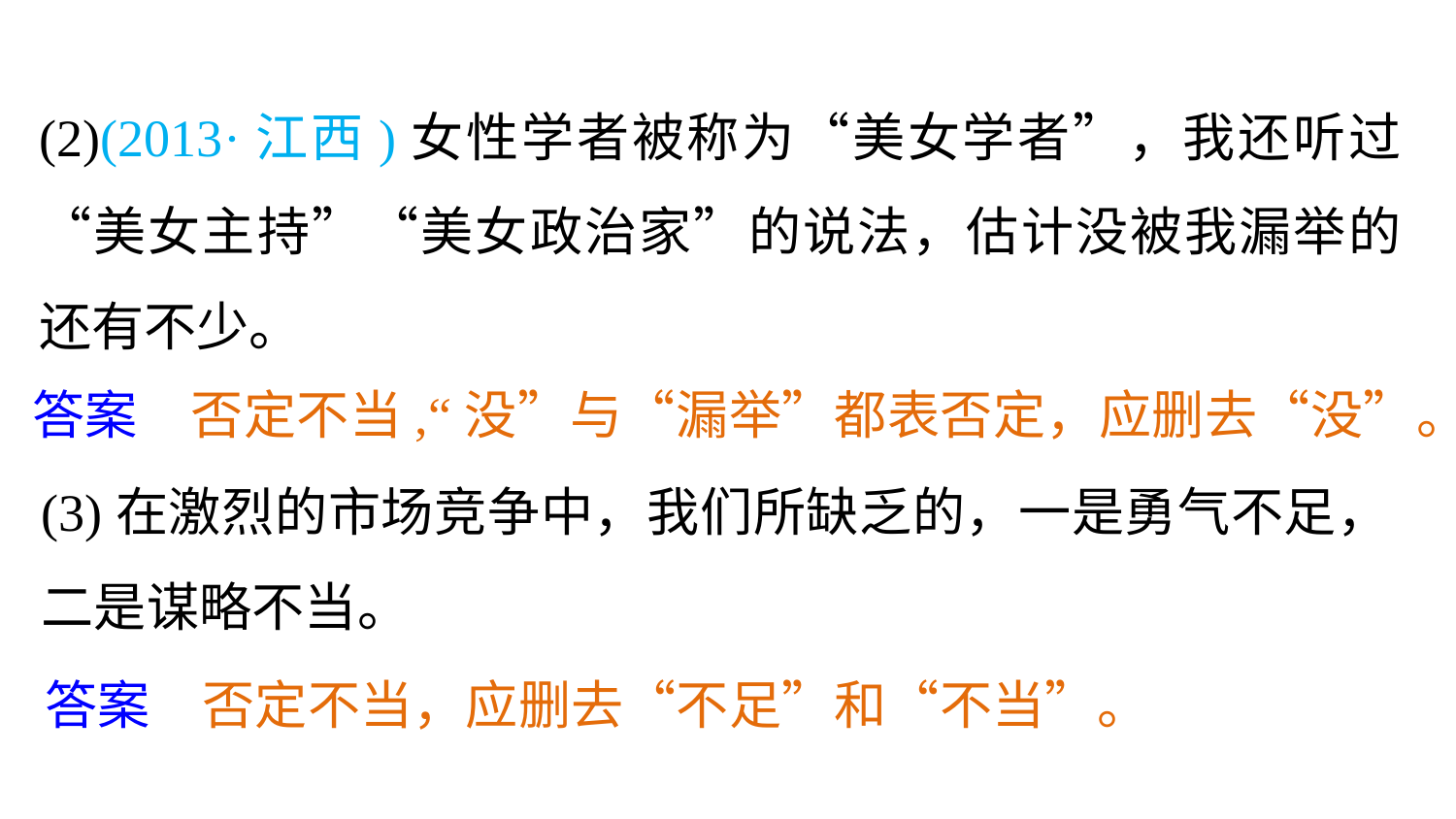

(2)(2013·江西)女性学者被称为“美女学者”，我还听过“美女主持”“美女政治家”的说法，估计没被我漏举的还有不少。
答案　否定不当,“没”与“漏举”都表否定，应删去“没”。
(3)在激烈的市场竞争中，我们所缺乏的，一是勇气不足，二是谋略不当。
答案　否定不当，应删去“不足”和“不当”。